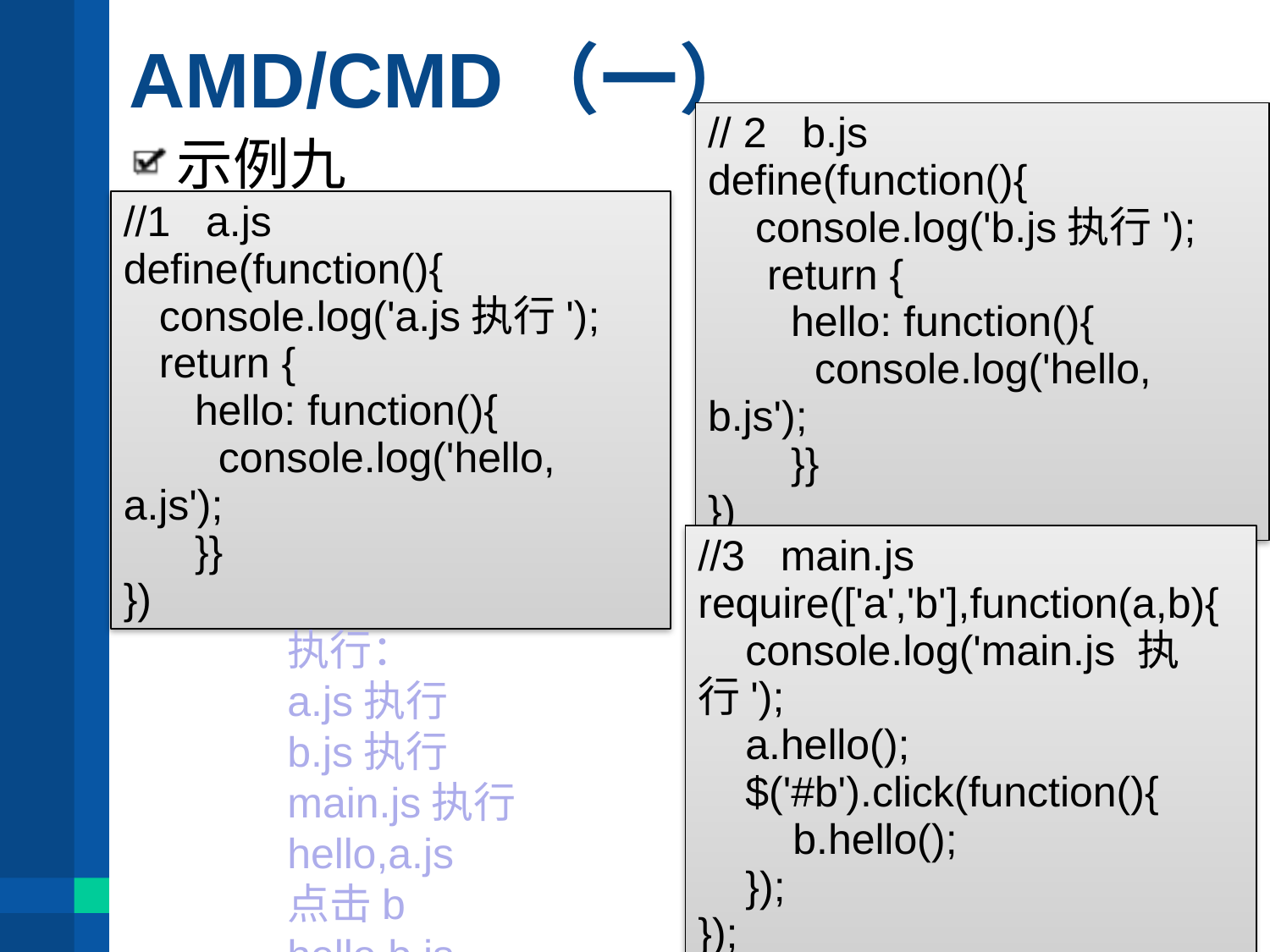

# AMD/CMD（一）
// 2   b.js
define(function(){
    console.log('b.js执行');
     return {
       hello: function(){
         console.log('hello, b.js');
       }}
})
示例九

//1   a.js
define(function(){
   console.log('a.js执行');
   return {
      hello: function(){
        console.log('hello, a.js');
      }}
})
//3   main.js
require(['a','b'],function(a,b){
    console.log('main.js 执行');
    a.hello();
    $('#b').click(function(){
        b.hello();
    });
});
执行：
a.js执行
b.js执行
main.js执行
hello,a.js
点击b  hello,b.js